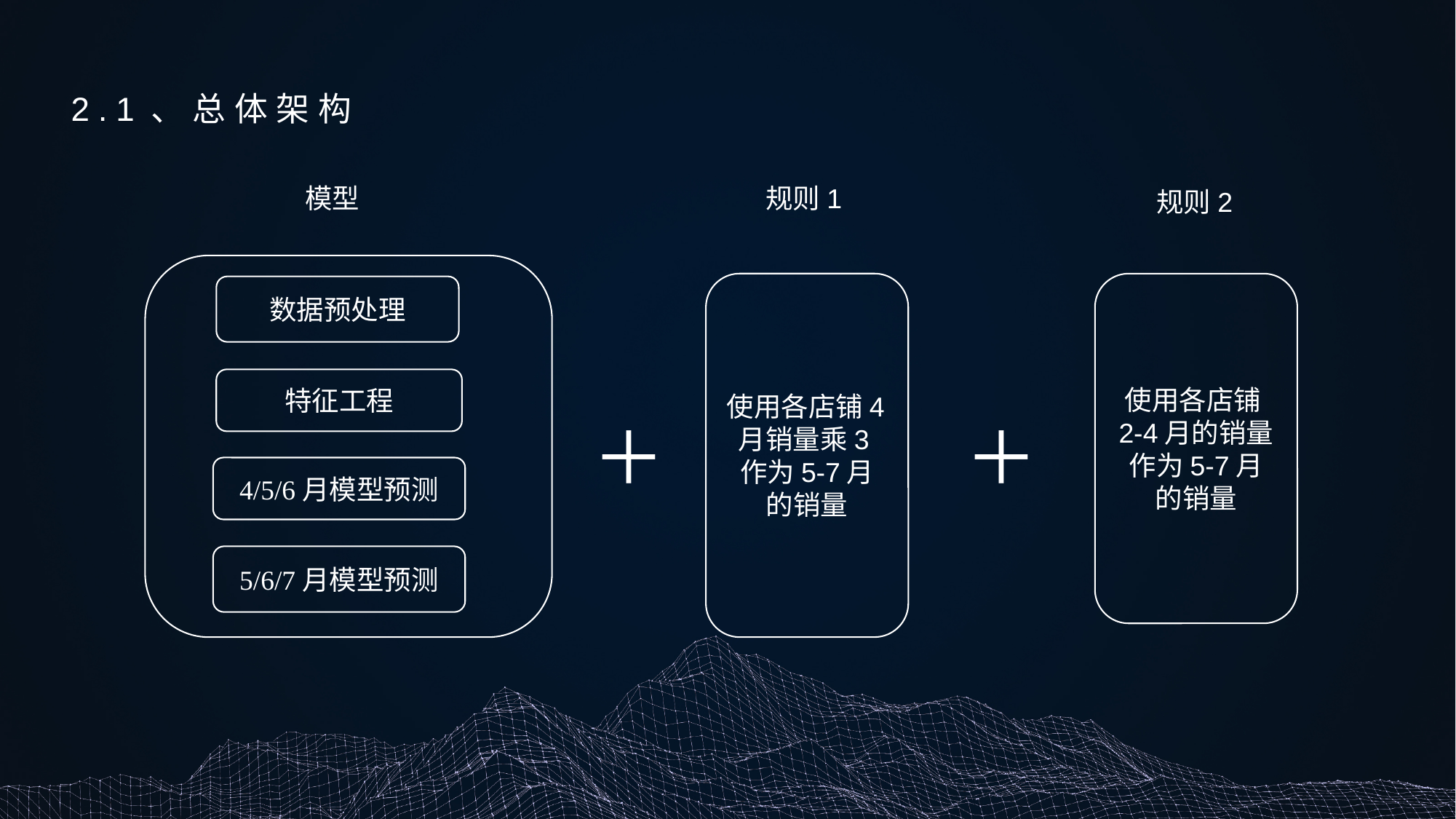

2.1、总体架构

模型
规则1
规则2

使用各店铺4月销量乘3作为5-7月的销量
使用各店铺2-4月的销量作为5-7月的销量
数据预处理
特征工程
＋
＋
4/5/6月模型预测
5/6/7月模型预测